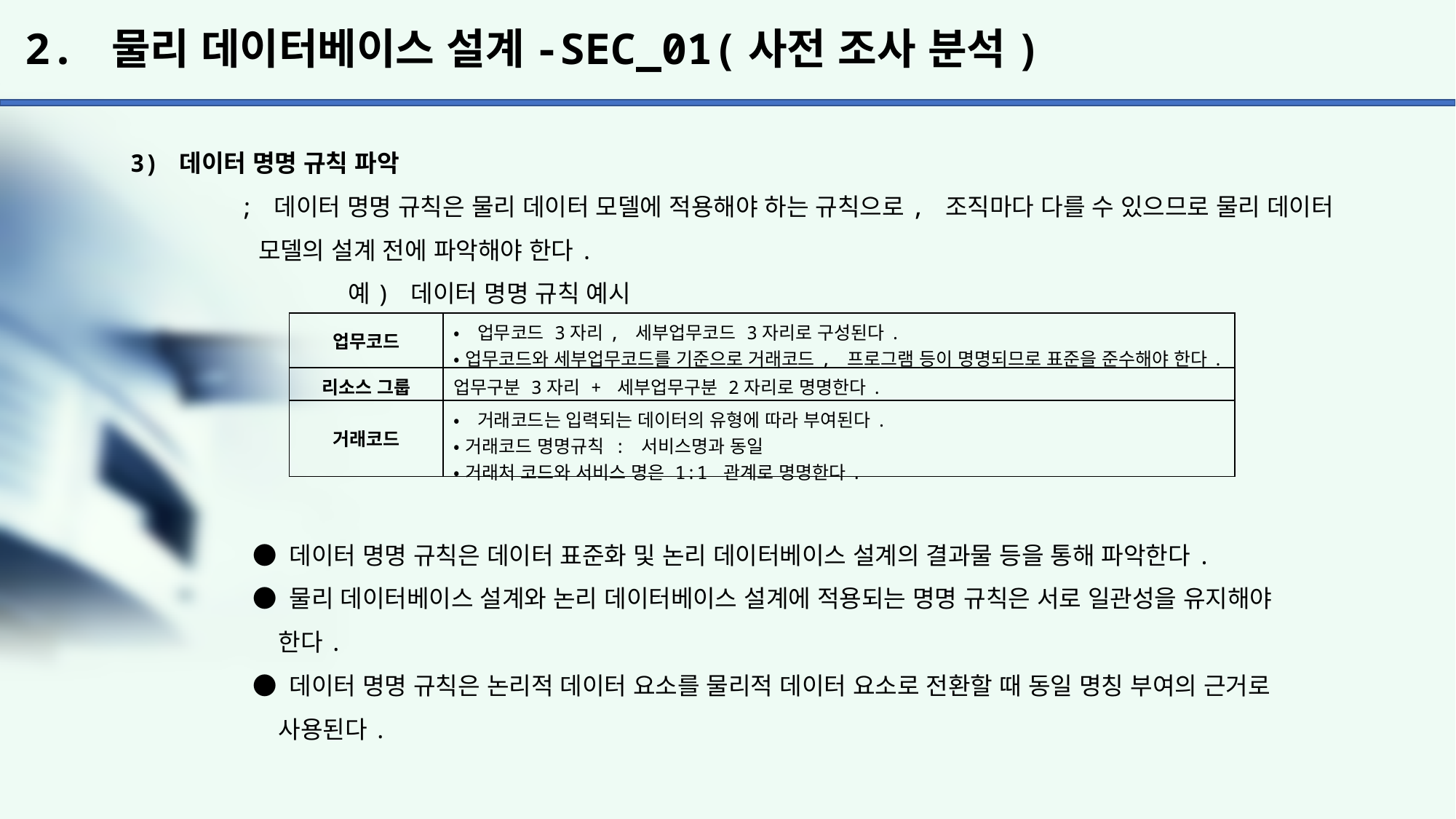

# 2. 물리 데이터베이스 설계-SEC_01(사전 조사 분석)
3) 데이터 명명 규칙 파악
	; 데이터 명명 규칙은 물리 데이터 모델에 적용해야 하는 규칙으로, 조직마다 다를 수 있으므로 물리 데이터
	  모델의 설계 전에 파악해야 한다.
		예) 데이터 명명 규칙 예시

	  ● 데이터 명명 규칙은 데이터 표준화 및 논리 데이터베이스 설계의 결과물 등을 통해 파악한다.
	  ● 물리 데이터베이스 설계와 논리 데이터베이스 설계에 적용되는 명명 규칙은 서로 일관성을 유지해야
	     한다.
	  ● 데이터 명명 규칙은 논리적 데이터 요소를 물리적 데이터 요소로 전환할 때 동일 명칭 부여의 근거로
	     사용된다.
| 업무코드 | •업무코드 3자리, 세부업무코드 3자리로 구성된다. •업무코드와 세부업무코드를 기준으로 거래코드, 프로그램 등이 명명되므로 표준을 준수해야 한다. |
| --- | --- |
| 리소스 그룹 | 업무구분 3자리 + 세부업무구분 2자리로 명명한다. |
| 거래코드 | •거래코드는 입력되는 데이터의 유형에 따라 부여된다. •거래코드 명명규칙 : 서비스명과 동일 •거래처 코드와 서비스 명은 1:1 관계로 명명한다. |